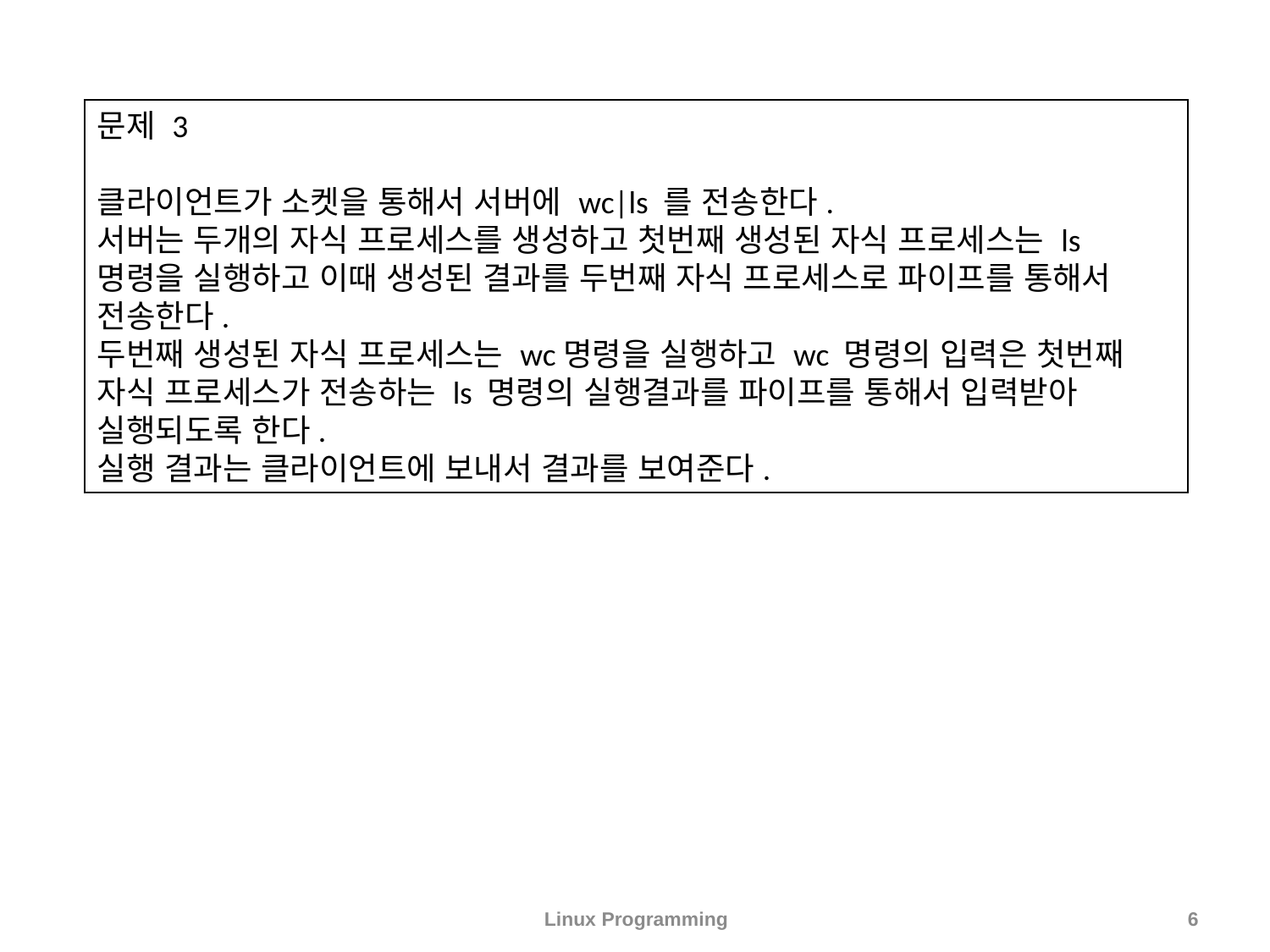

문제 3

클라이언트가 소켓을 통해서 서버에 wc|ls 를 전송한다.
서버는 두개의 자식 프로세스를 생성하고 첫번째 생성된 자식 프로세스는 ls 명령을 실행하고 이때 생성된 결과를 두번째 자식 프로세스로 파이프를 통해서 전송한다.
두번째 생성된 자식 프로세스는 wc명령을 실행하고 wc 명령의 입력은 첫번째 자식 프로세스가 전송하는 ls 명령의 실행결과를 파이프를 통해서 입력받아 실행되도록 한다.
실행 결과는 클라이언트에 보내서 결과를 보여준다.
Linux Programming
6